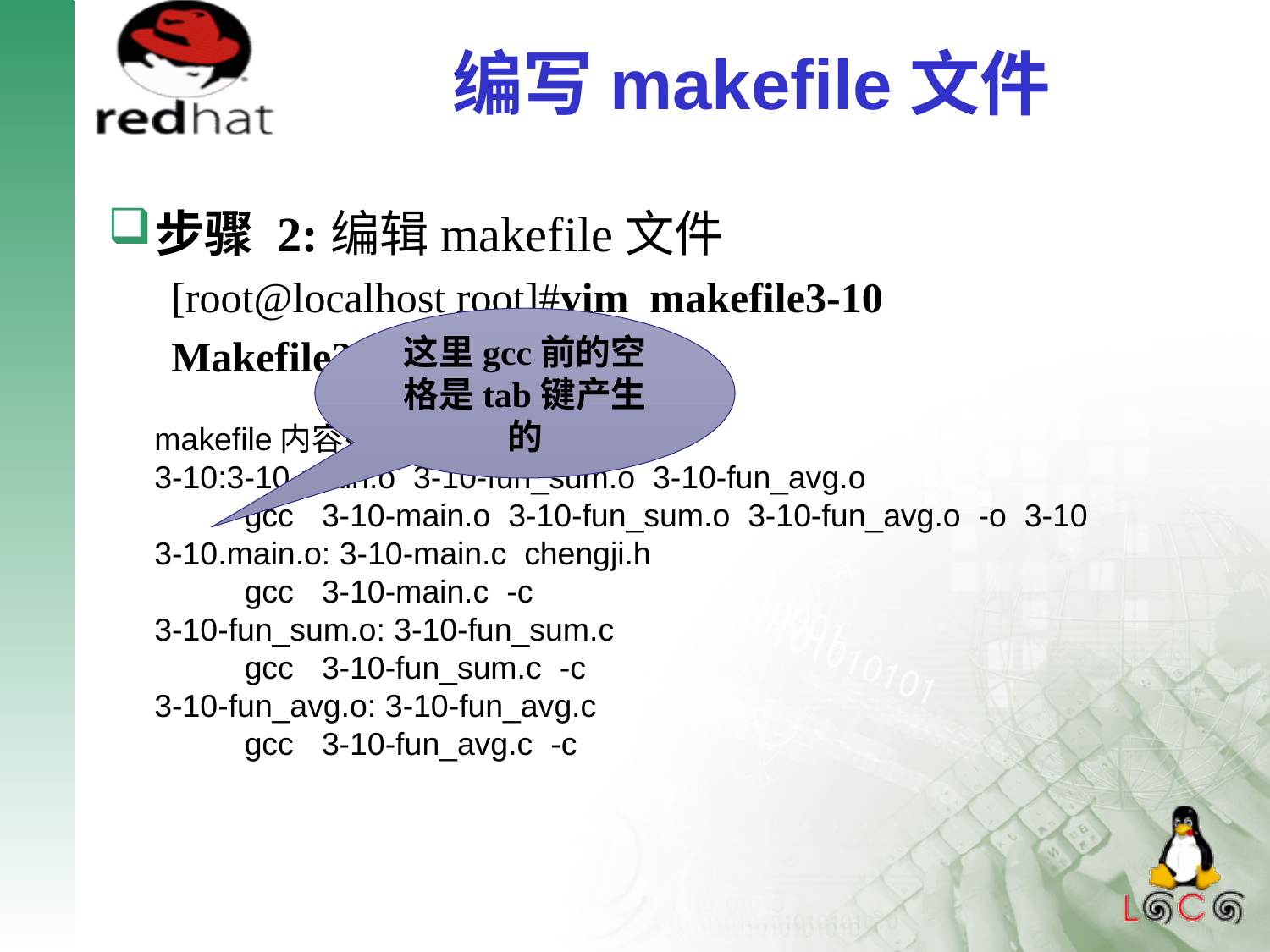

# 编写makefile文件
步骤 2:编辑makefile文件
[root@localhost root]#vim  makefile3-10
Makefile3-10内容如下：
这里gcc前的空格是tab键产生的
makefile内容如下：
3-10:3-10-main.o  3-10-fun_sum.o  3-10-fun_avg.o
	gcc  3-10-main.o  3-10-fun_sum.o  3-10-fun_avg.o  -o  3-10
3-10.main.o: 3-10-main.c  chengji.h
	gcc  3-10-main.c  -c
3-10-fun_sum.o: 3-10-fun_sum.c
	gcc  3-10-fun_sum.c  -c
3-10-fun_avg.o: 3-10-fun_avg.c
	gcc  3-10-fun_avg.c  -c